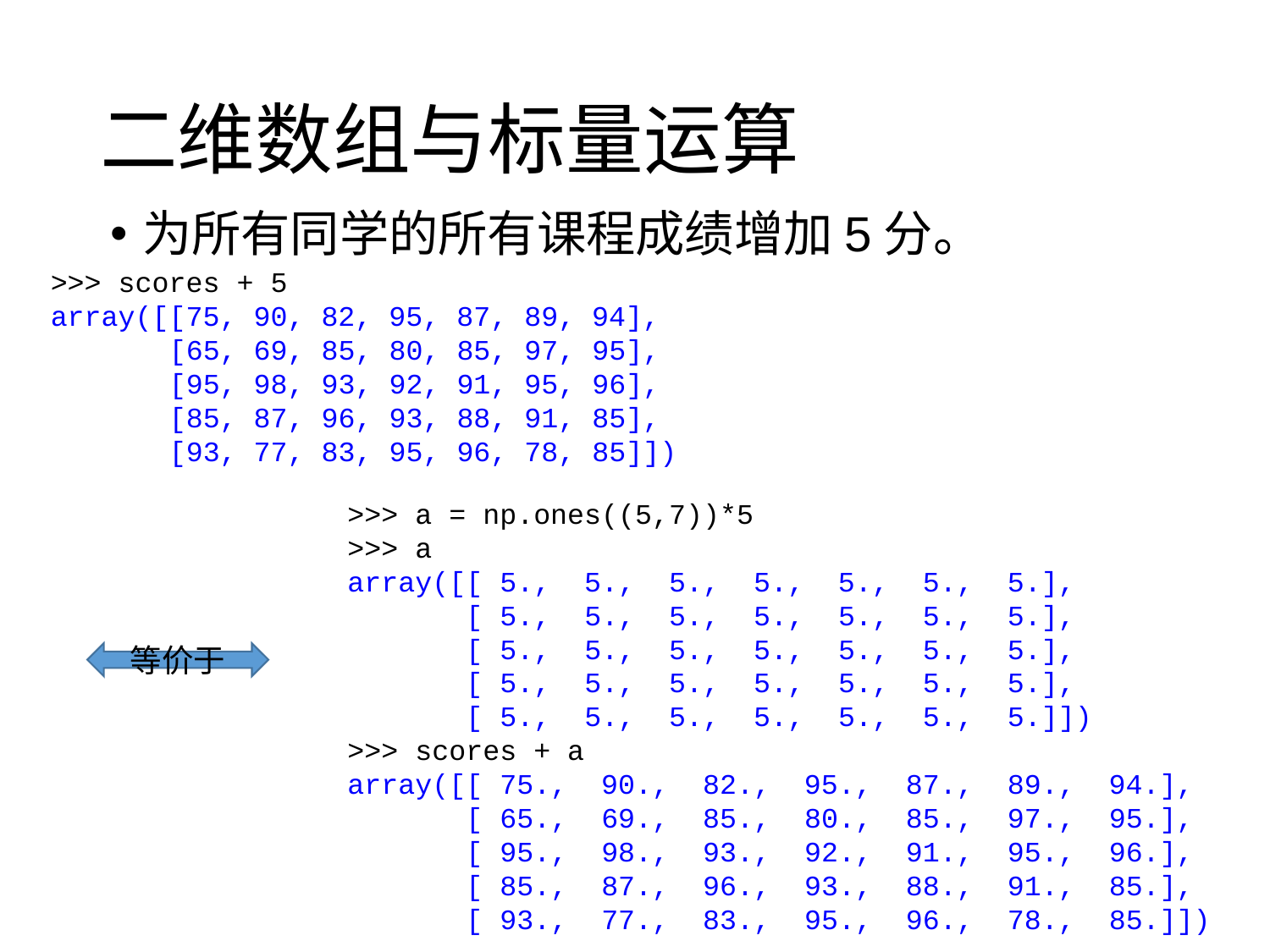

# 二维数组与标量运算
为所有同学的所有课程成绩增加5分。

>>> scores + 5
array([[75, 90, 82, 95, 87, 89, 94],
       [65, 69, 85, 80, 85, 97, 95],
       [95, 98, 93, 92, 91, 95, 96],
       [85, 87, 96, 93, 88, 91, 85],
       [93, 77, 83, 95, 96, 78, 85]])
>>> a = np.ones((5,7))*5
>>> a
array([[ 5.,  5.,  5.,  5.,  5.,  5.,  5.],
       [ 5.,  5.,  5.,  5.,  5.,  5.,  5.],
       [ 5.,  5.,  5.,  5.,  5.,  5.,  5.],
       [ 5.,  5.,  5.,  5.,  5.,  5.,  5.],
       [ 5.,  5.,  5.,  5.,  5.,  5.,  5.]])
>>> scores + a
array([[ 75.,  90.,  82.,  95.,  87.,  89.,  94.],
       [ 65.,  69.,  85.,  80.,  85.,  97.,  95.],
       [ 95.,  98.,  93.,  92.,  91.,  95.,  96.],
       [ 85.,  87.,  96.,  93.,  88.,  91.,  85.],
       [ 93.,  77.,  83.,  95.,  96.,  78.,  85.]])
等价于